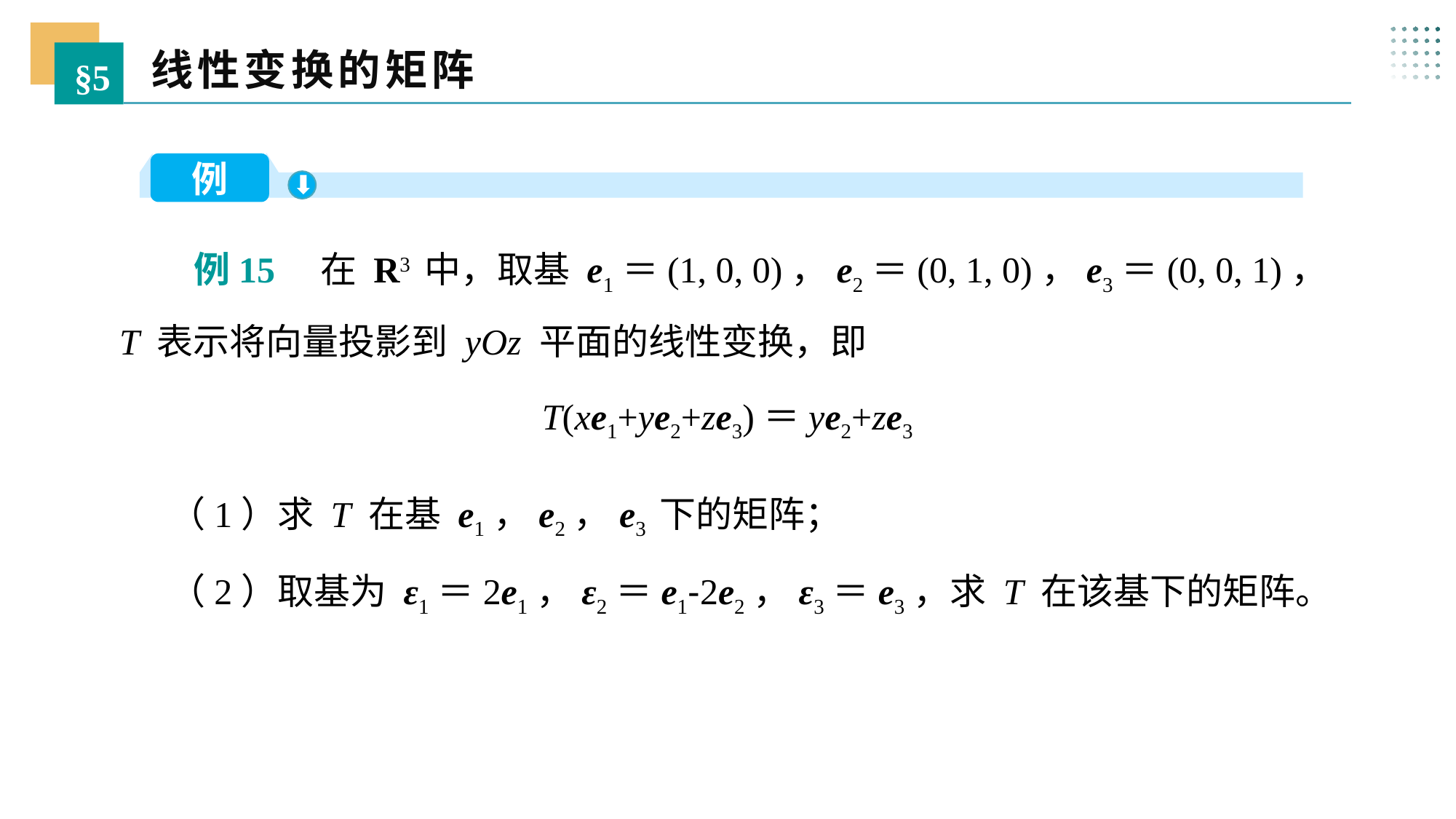

线性变换的矩阵
§5

例

        例15    在 R3 中，取基 e1＝(1, 0, 0)，e2＝(0, 1, 0)，e3＝(0, 0, 1)，T 表示将向量投影到 yOz 平面的线性变换，即
T(xe1+ye2+ze3)＝ye2+ze3
     （1）求 T 在基 e1，e2，e3 下的矩阵；
     （2）取基为 ε1＝2e1，ε2＝e1-2e2，ε3＝e3，求 T 在该基下的矩阵。